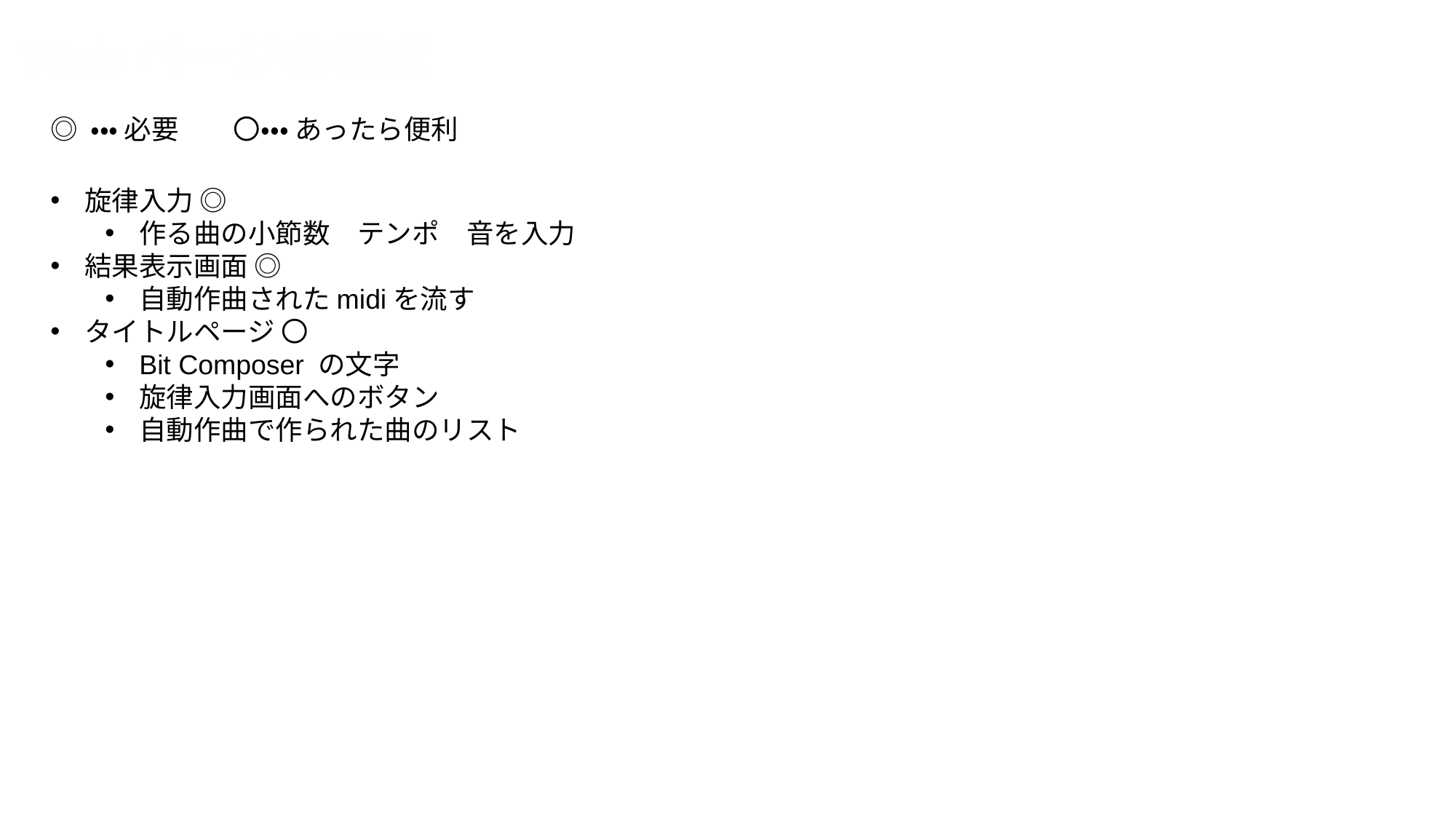

# Webページの構成
◎ ・・・ 必要　　〇・・・ あったら便利
旋律入力 ◎
作る曲の小節数　テンポ　音を入力
結果表示画面 ◎
自動作曲されたmidiを流す
タイトルページ 〇
Bit Composer の文字
旋律入力画面へのボタン
自動作曲で作られた曲のリスト